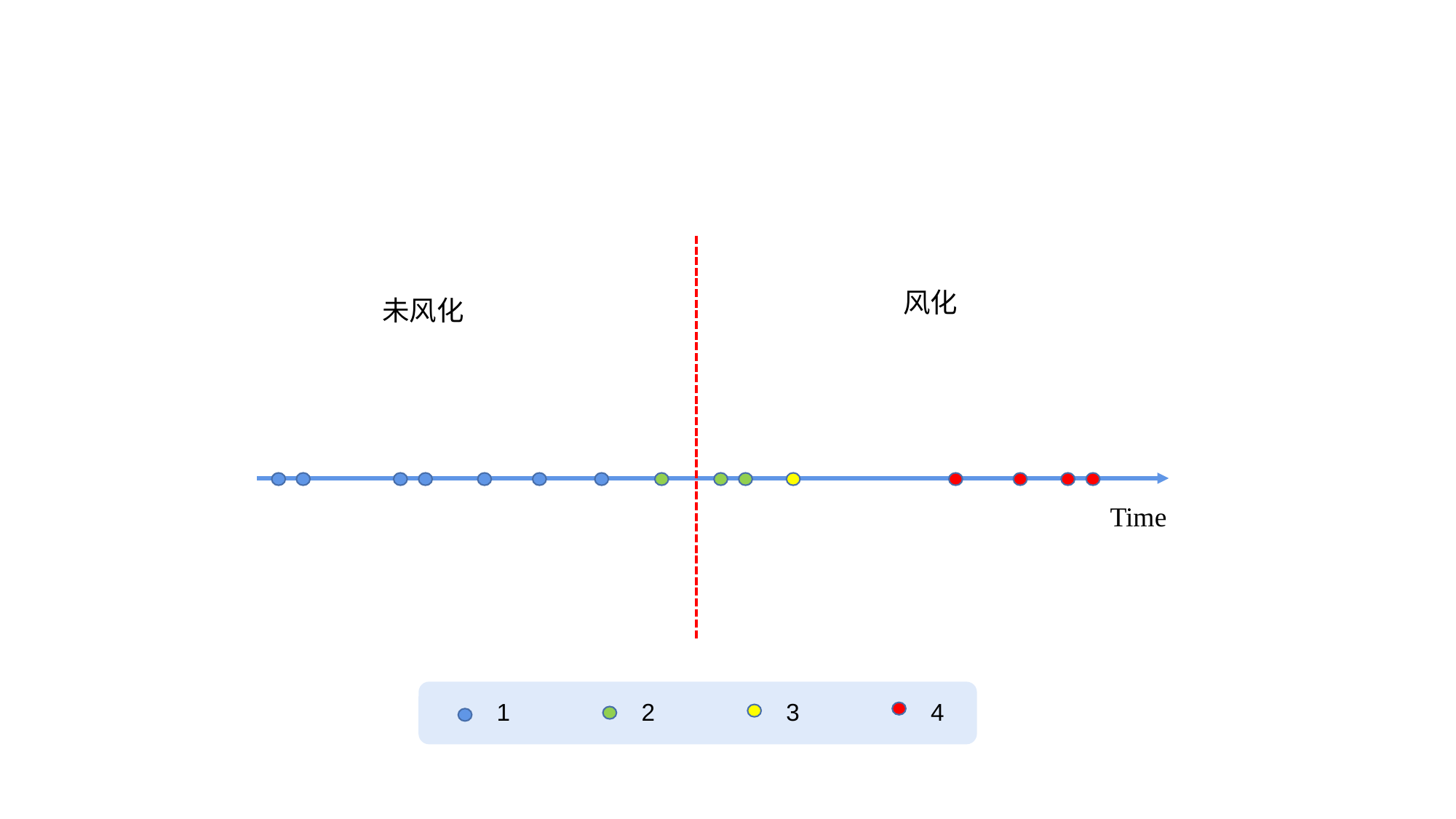

风化
未风化

Time

1

2

3

4